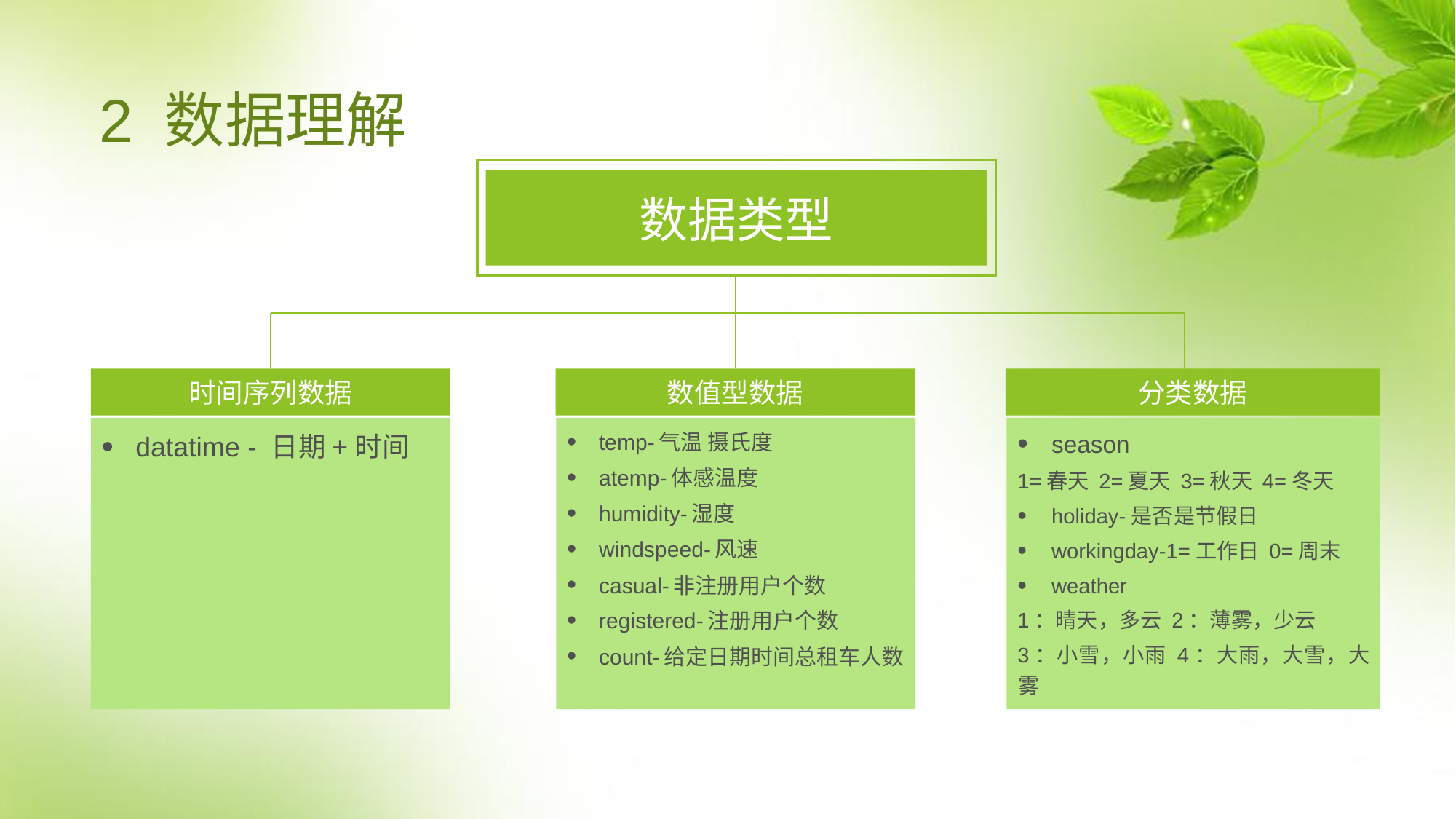

2 数据理解

数据类型
时间序列数据
数值型数据
分类数据
datatime - 日期+时间
temp-气温 摄氏度
atemp-体感温度
humidity-湿度
windspeed-风速
casual-非注册用户个数
registered-注册用户个数
count-给定日期时间总租车人数
season
1=春天 2=夏天 3=秋天 4=冬天
holiday-是否是节假日
workingday-1=工作日 0=周末
weather
1：晴天，多云 2：薄雾，少云
3：小雪，小雨 4：大雨，大雪，大雾